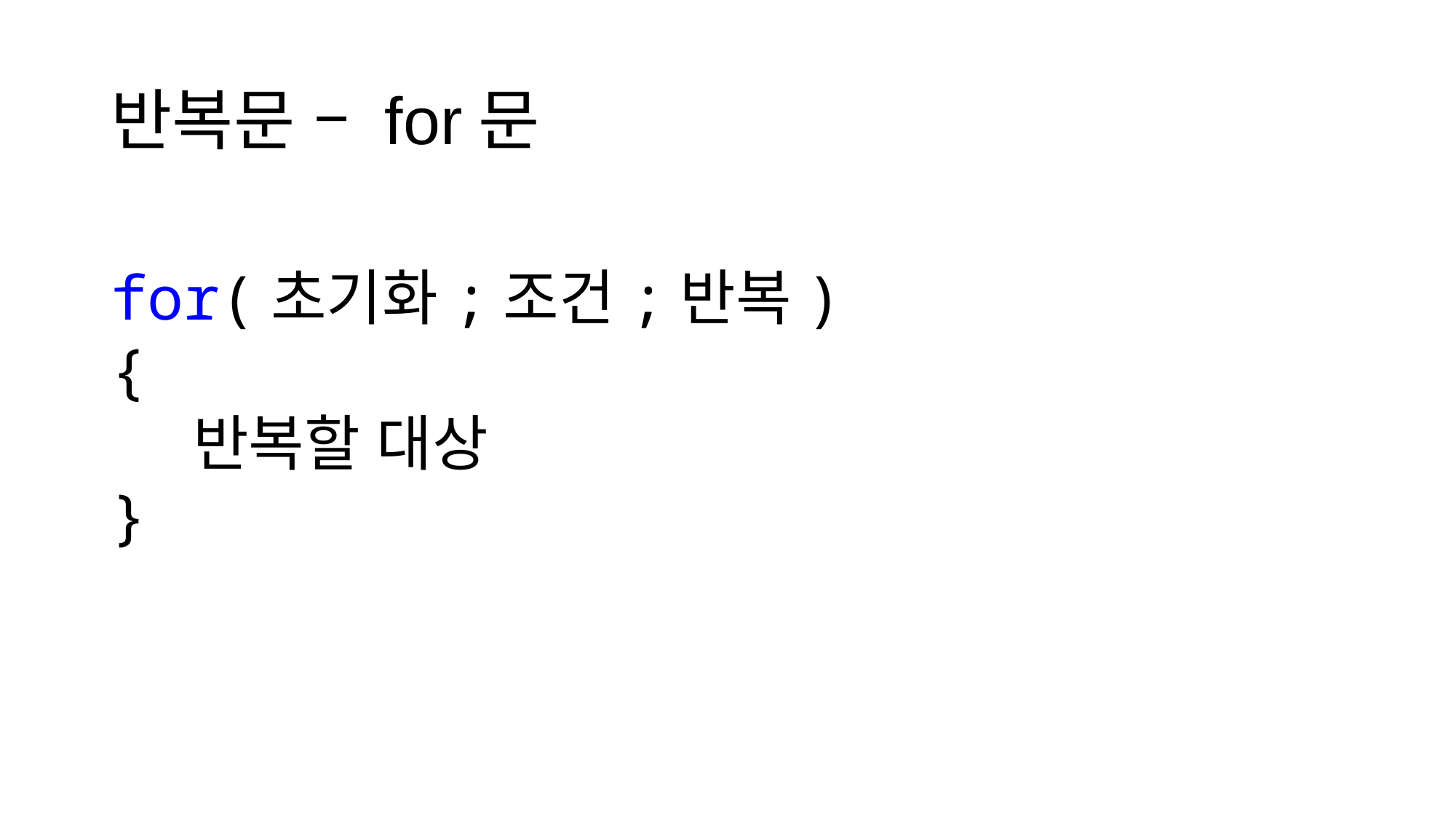

# 반복문 – for문
for(초기화;조건;반복)
{
    반복할 대상
}

출처: http://blog.eairship.kr/129?category=442691 [누구나가 다 이해할 수 있는 프로그래밍 첫걸음]